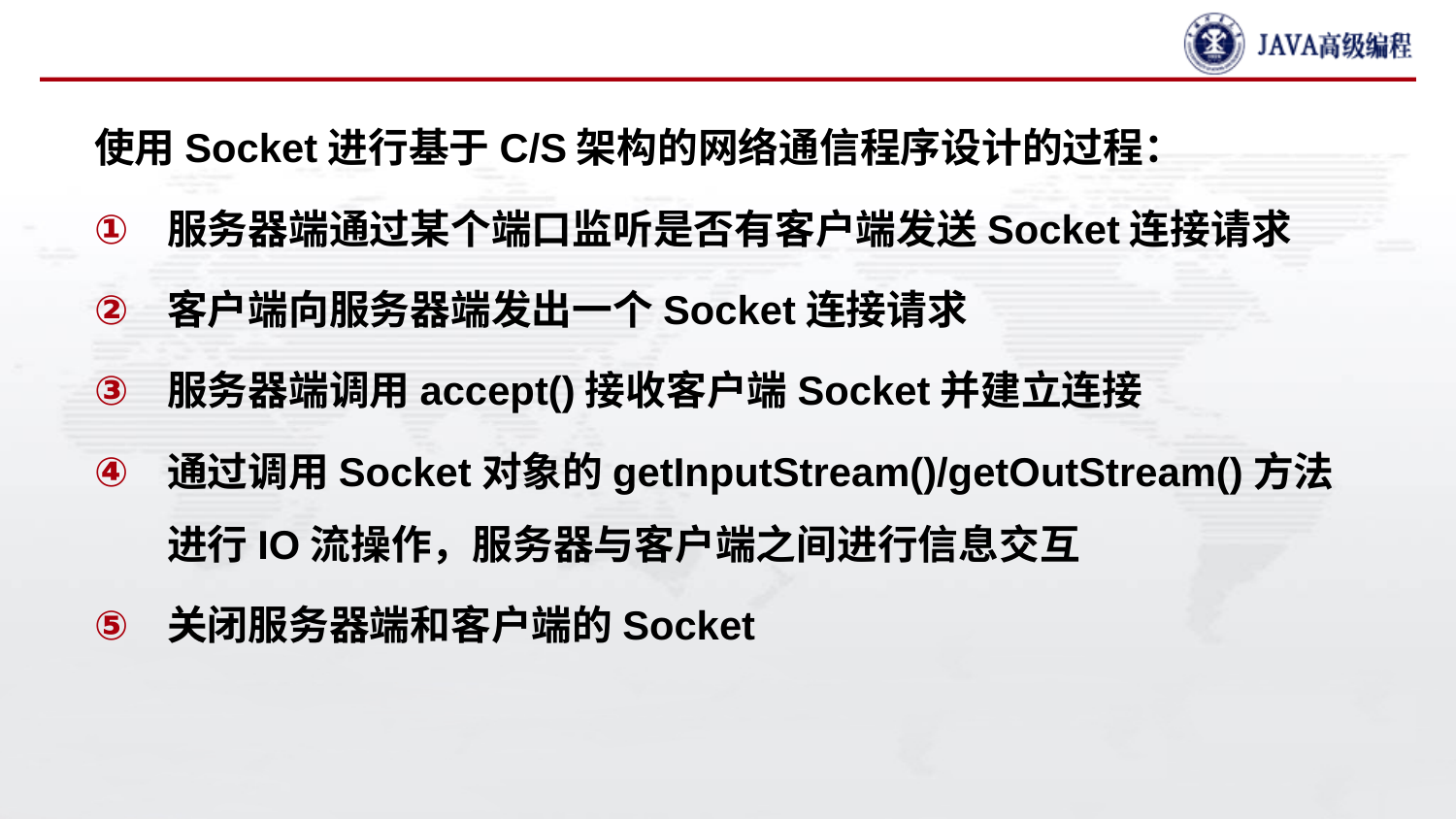

#
使用Socket进行基于C/S架构的网络通信程序设计的过程：
服务器端通过某个端口监听是否有客户端发送Socket连接请求
客户端向服务器端发出一个Socket连接请求
服务器端调用accept()接收客户端Socket并建立连接
通过调用Socket对象的getInputStream()/getOutStream()方法进行IO流操作，服务器与客户端之间进行信息交互
关闭服务器端和客户端的Socket